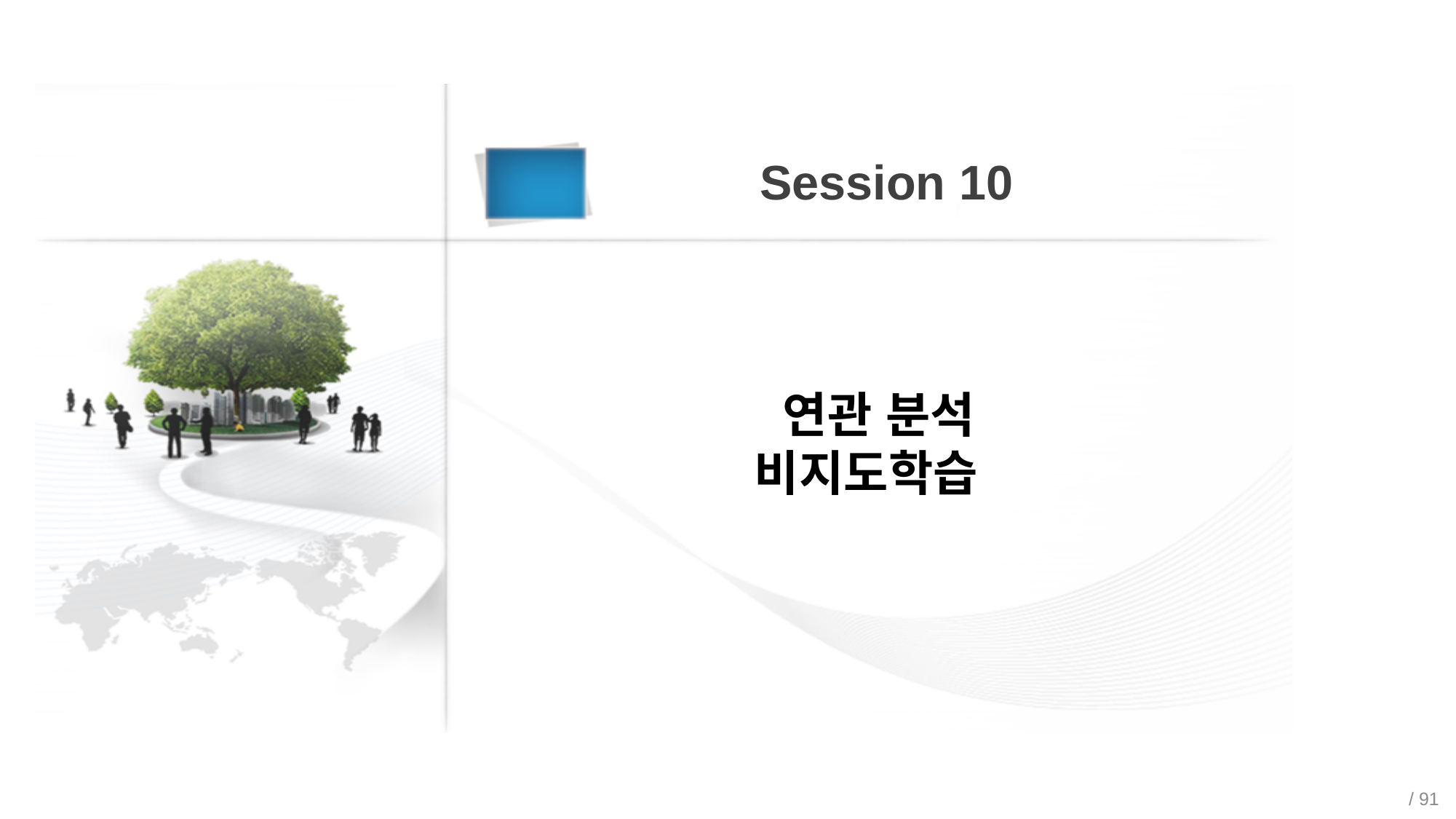

Session 10
 연관 분석
비지도학습

/ 91